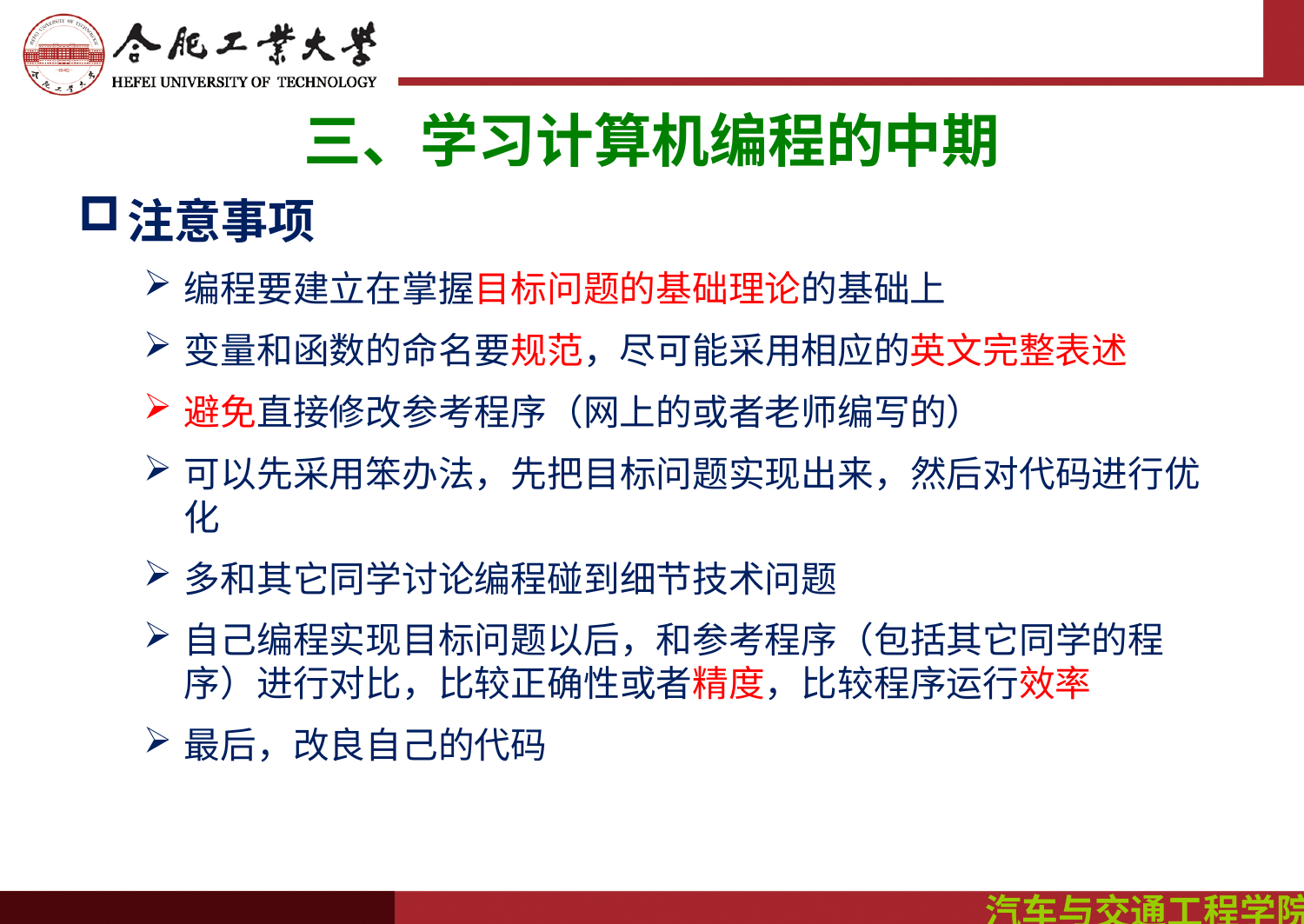

# 三、学习计算机编程的中期
注意事项
编程要建立在掌握目标问题的基础理论的基础上
变量和函数的命名要规范，尽可能采用相应的英文完整表述
避免直接修改参考程序（网上的或者老师编写的）
可以先采用笨办法，先把目标问题实现出来，然后对代码进行优化
多和其它同学讨论编程碰到细节技术问题
自己编程实现目标问题以后，和参考程序（包括其它同学的程序）进行对比，比较正确性或者精度，比较程序运行效率
最后，改良自己的代码